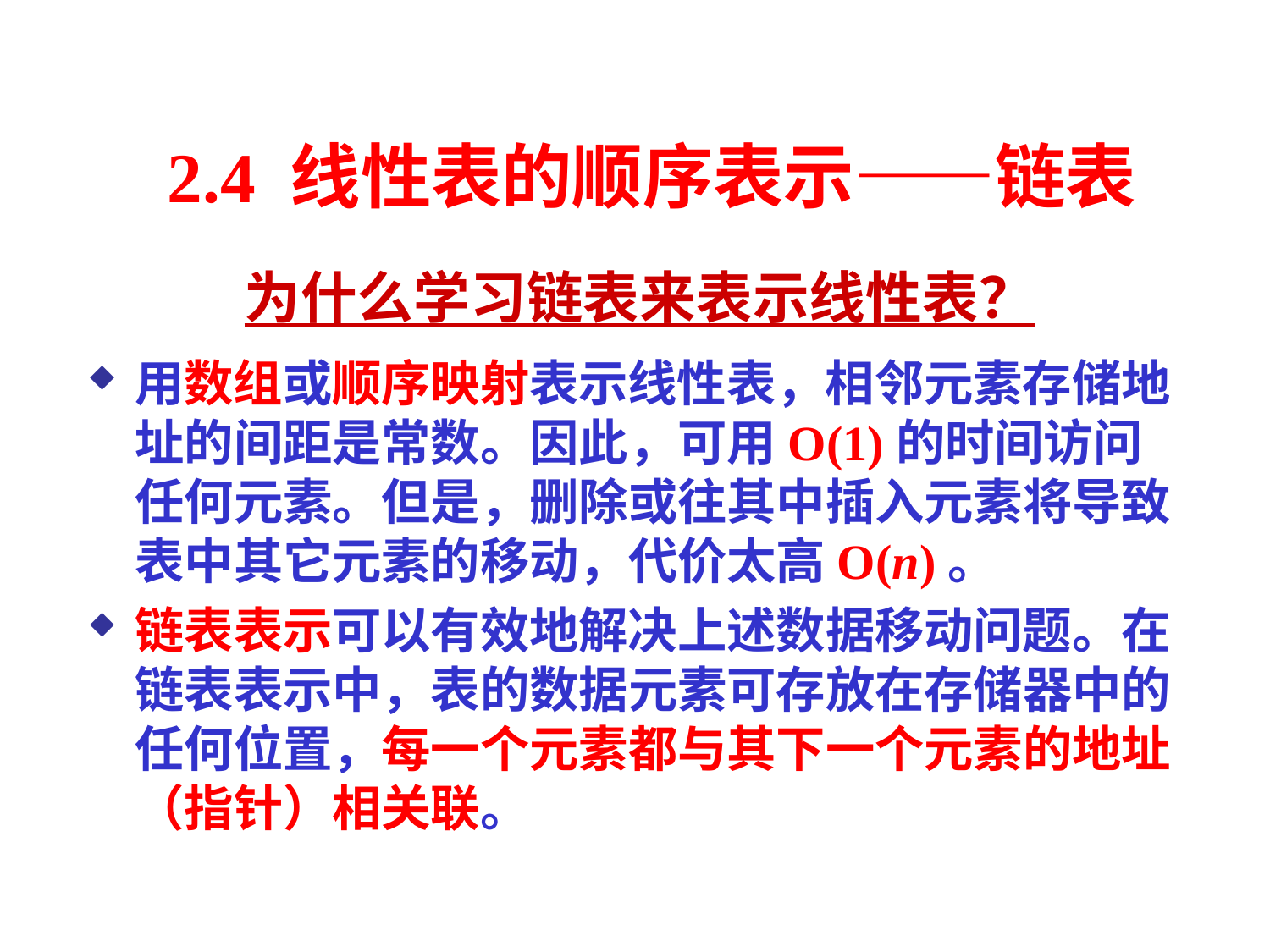

2.4 线性表的顺序表示——链表
为什么学习链表来表示线性表？
用数组或顺序映射表示线性表，相邻元素存储地址的间距是常数。因此，可用O(1)的时间访问任何元素。但是，删除或往其中插入元素将导致表中其它元素的移动，代价太高O(n)。
链表表示可以有效地解决上述数据移动问题。在链表表示中，表的数据元素可存放在存储器中的任何位置，每一个元素都与其下一个元素的地址（指针）相关联。
76